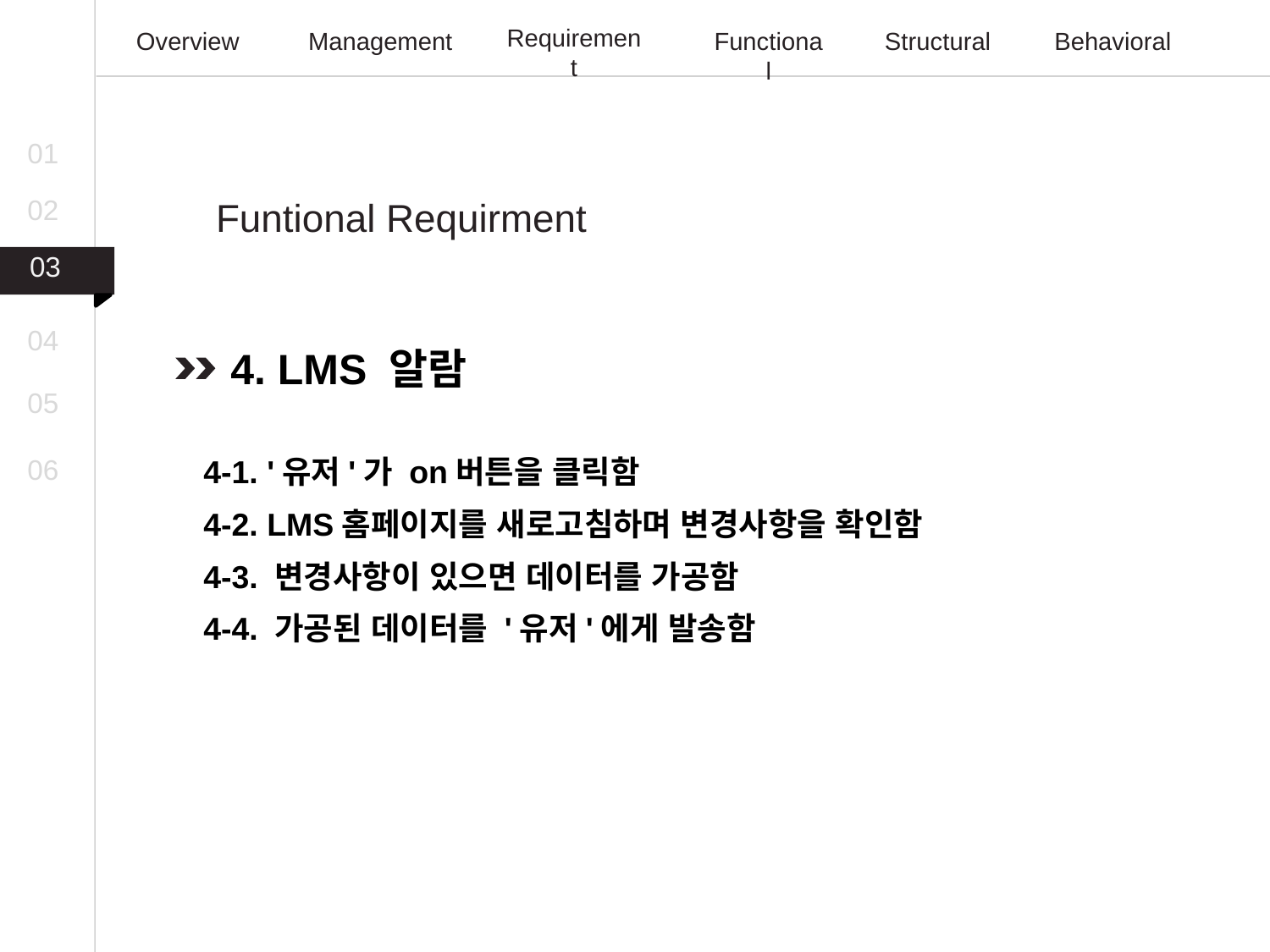

Requirement
Overview
Management
Functional
Structural
Behavioral
01
02
Funtional Requirment
03

04
4. LMS 알람

05
06
4-1. '유저'가 on버튼을 클릭함
4-2. LMS홈페이지를 새로고침하며 변경사항을 확인함
4-3. 변경사항이 있으면 데이터를 가공함
4-4. 가공된 데이터를 '유저'에게 발송함